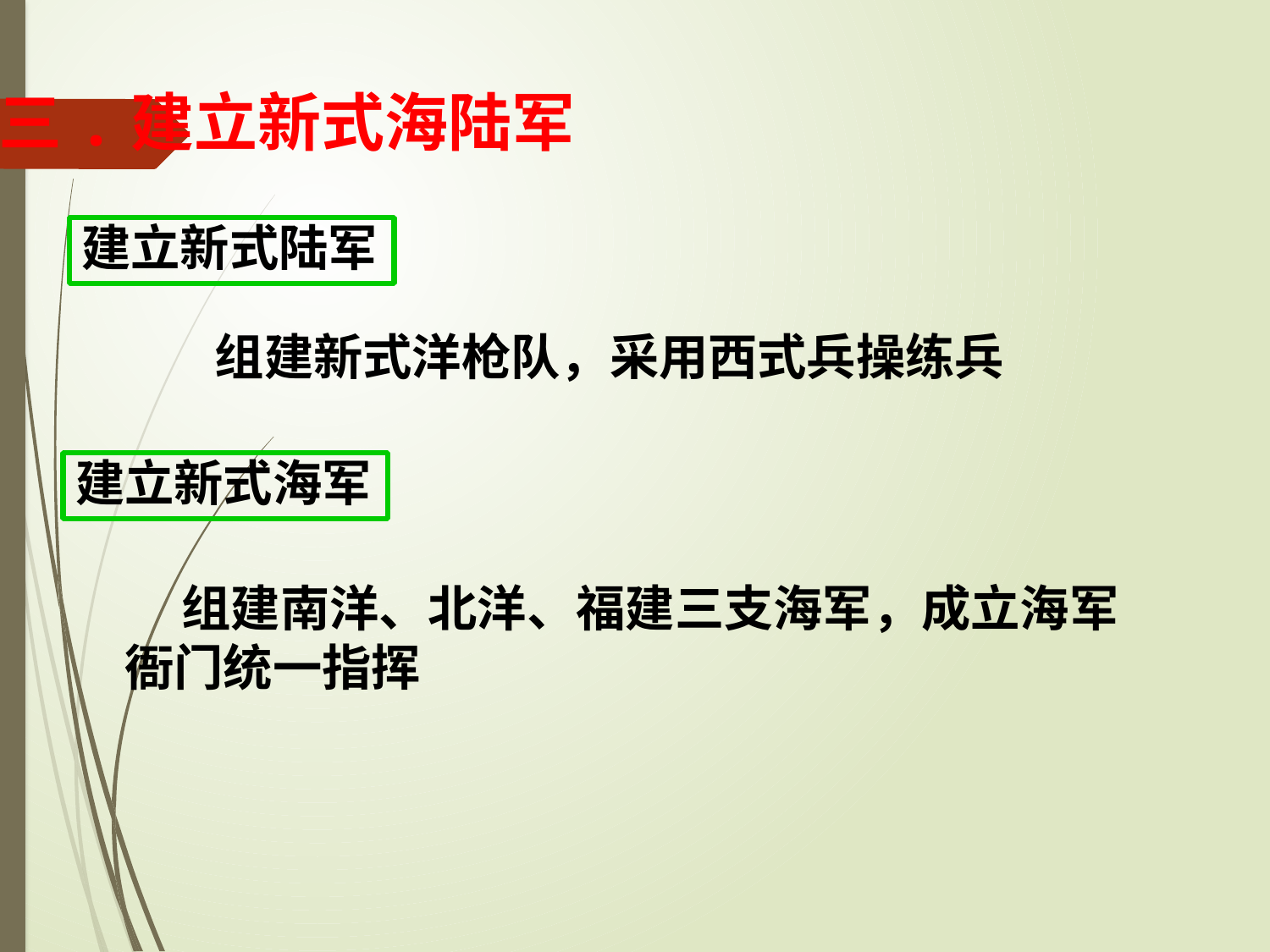

三.建立新式海陆军
建立新式陆军
    组建新式洋枪队，采用西式兵操练兵
建立新式海军
    组建南洋、北洋、福建三支海军，成立海军衙门统一指挥